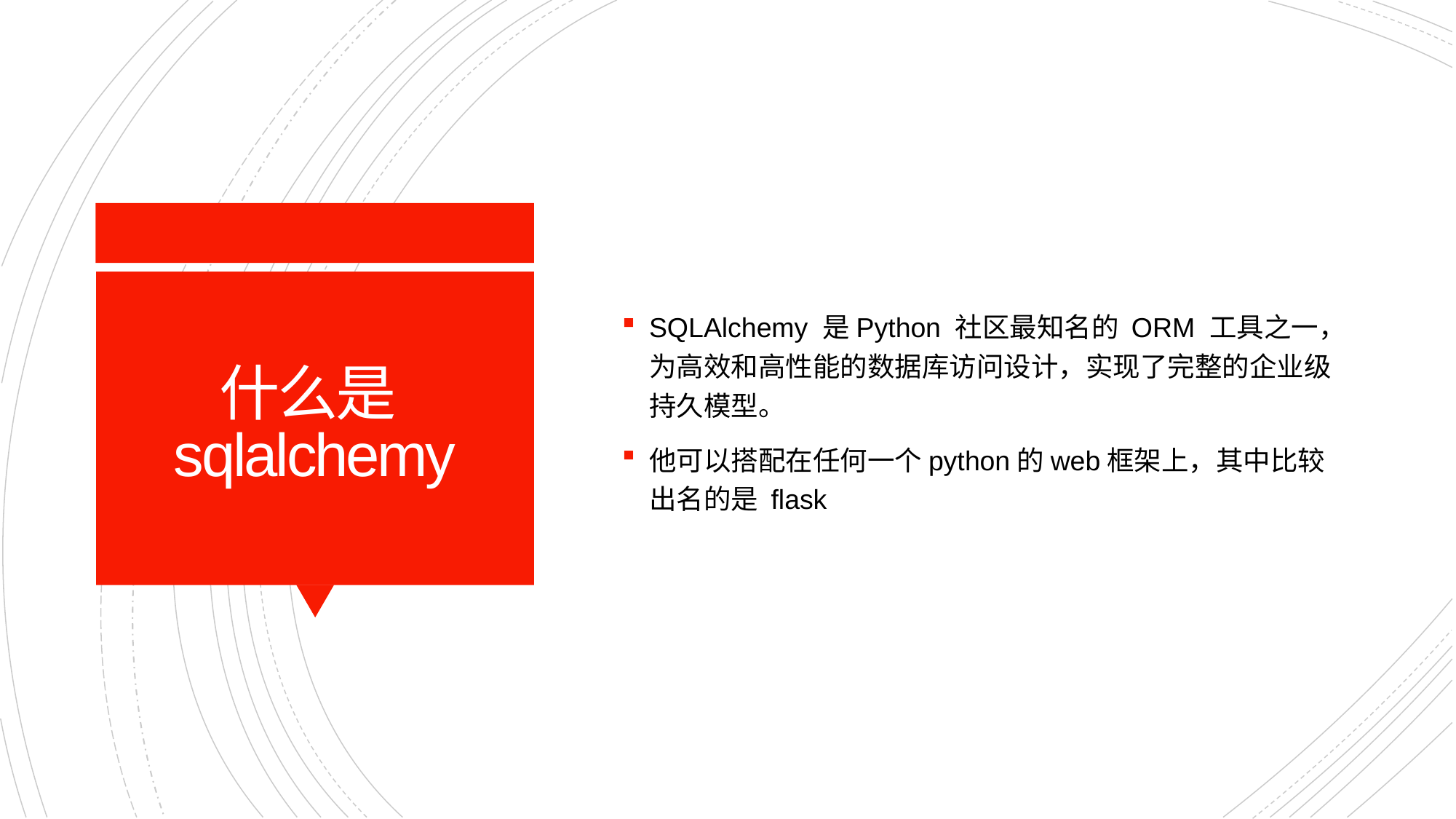

SQLAlchemy 是Python 社区最知名的 ORM 工具之一，为高效和高性能的数据库访问设计，实现了完整的企业级持久模型。
他可以搭配在任何一个python的web框架上，其中比较出名的是 flask
# 什么是sqlalchemy